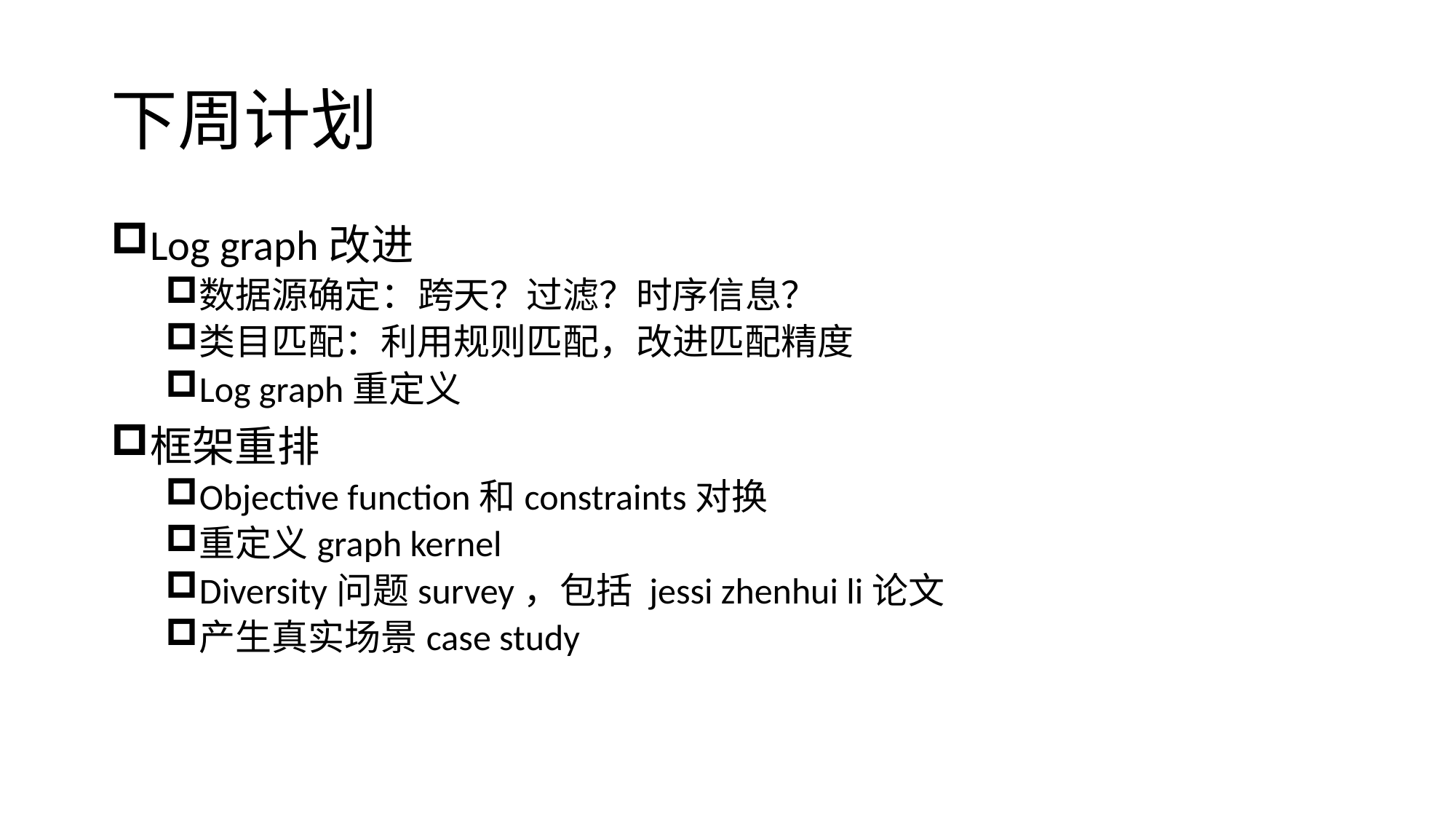

# 下周计划
Log graph改进
数据源确定：跨天？过滤？时序信息？
类目匹配：利用规则匹配，改进匹配精度
Log graph重定义
框架重排
Objective function和constraints对换
重定义graph kernel
Diversity问题survey，包括 jessi zhenhui li论文
产生真实场景case study